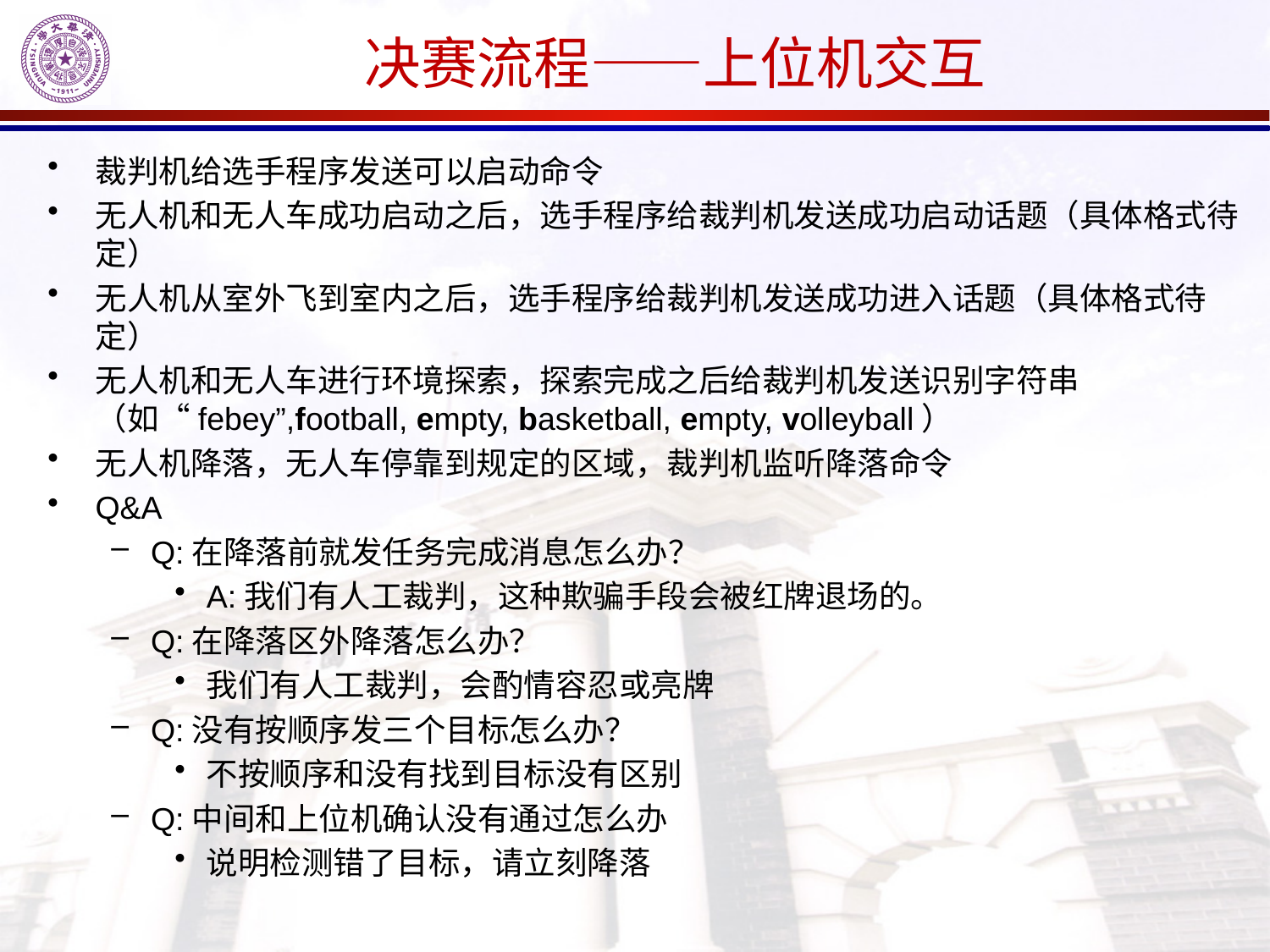

# 决赛流程——上位机交互
裁判机给选手程序发送可以启动命令
无人机和无人车成功启动之后，选手程序给裁判机发送成功启动话题（具体格式待定）
无人机从室外飞到室内之后，选手程序给裁判机发送成功进入话题（具体格式待定）
无人机和无人车进行环境探索，探索完成之后给裁判机发送识别字符串（如“febey”,football, empty, basketball, empty, volleyball）
无人机降落，无人车停靠到规定的区域，裁判机监听降落命令
Q&A
Q:在降落前就发任务完成消息怎么办？
A:我们有人工裁判，这种欺骗手段会被红牌退场的。
Q:在降落区外降落怎么办？
我们有人工裁判，会酌情容忍或亮牌
Q:没有按顺序发三个目标怎么办？
不按顺序和没有找到目标没有区别
Q:中间和上位机确认没有通过怎么办
说明检测错了目标，请立刻降落